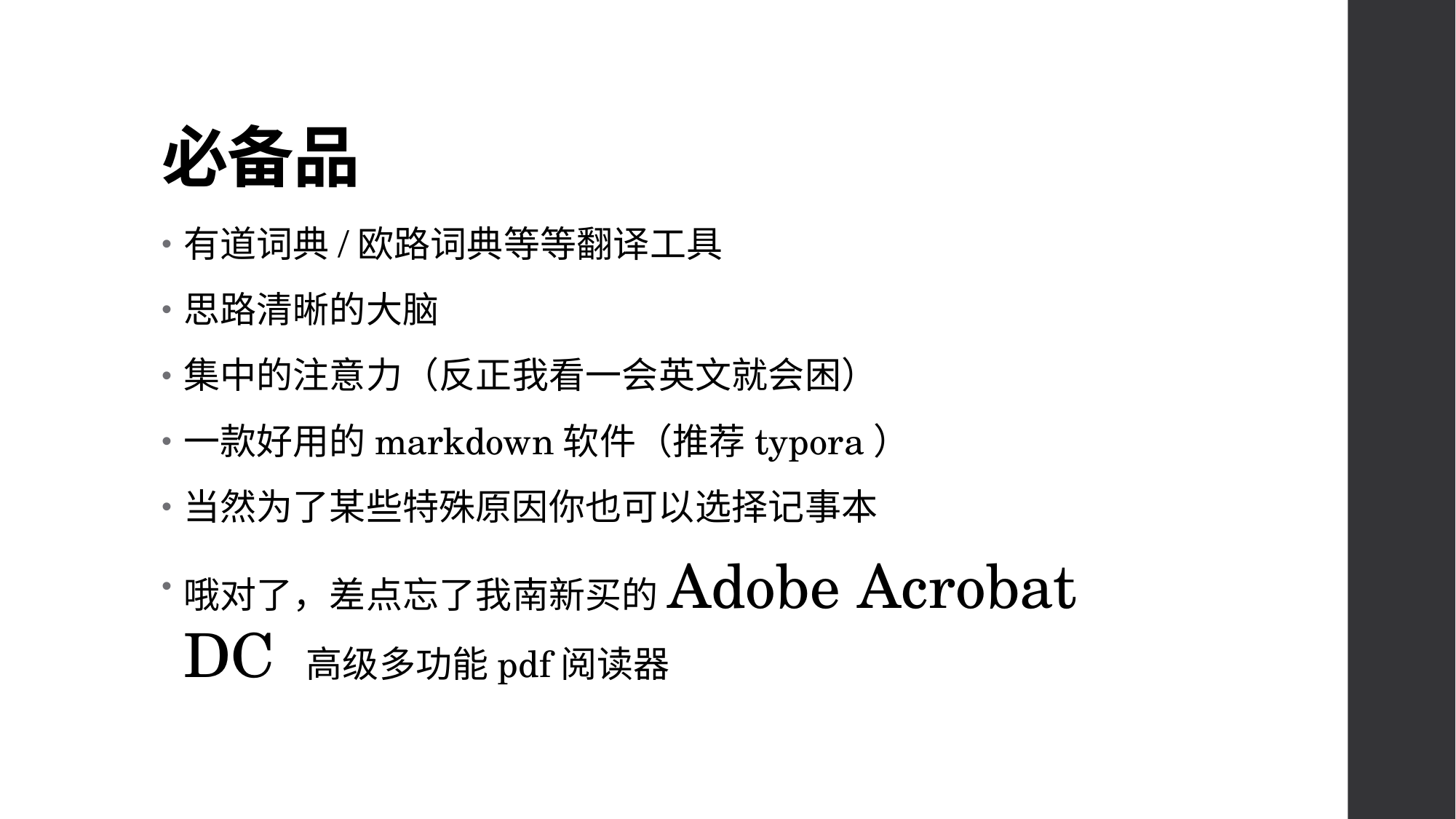

# 必备品
有道词典/欧路词典等等翻译工具
思路清晰的大脑
集中的注意力（反正我看一会英文就会困）
一款好用的markdown软件（推荐typora）
当然为了某些特殊原因你也可以选择记事本
哦对了，差点忘了我南新买的Adobe Acrobat DC 高级多功能pdf阅读器